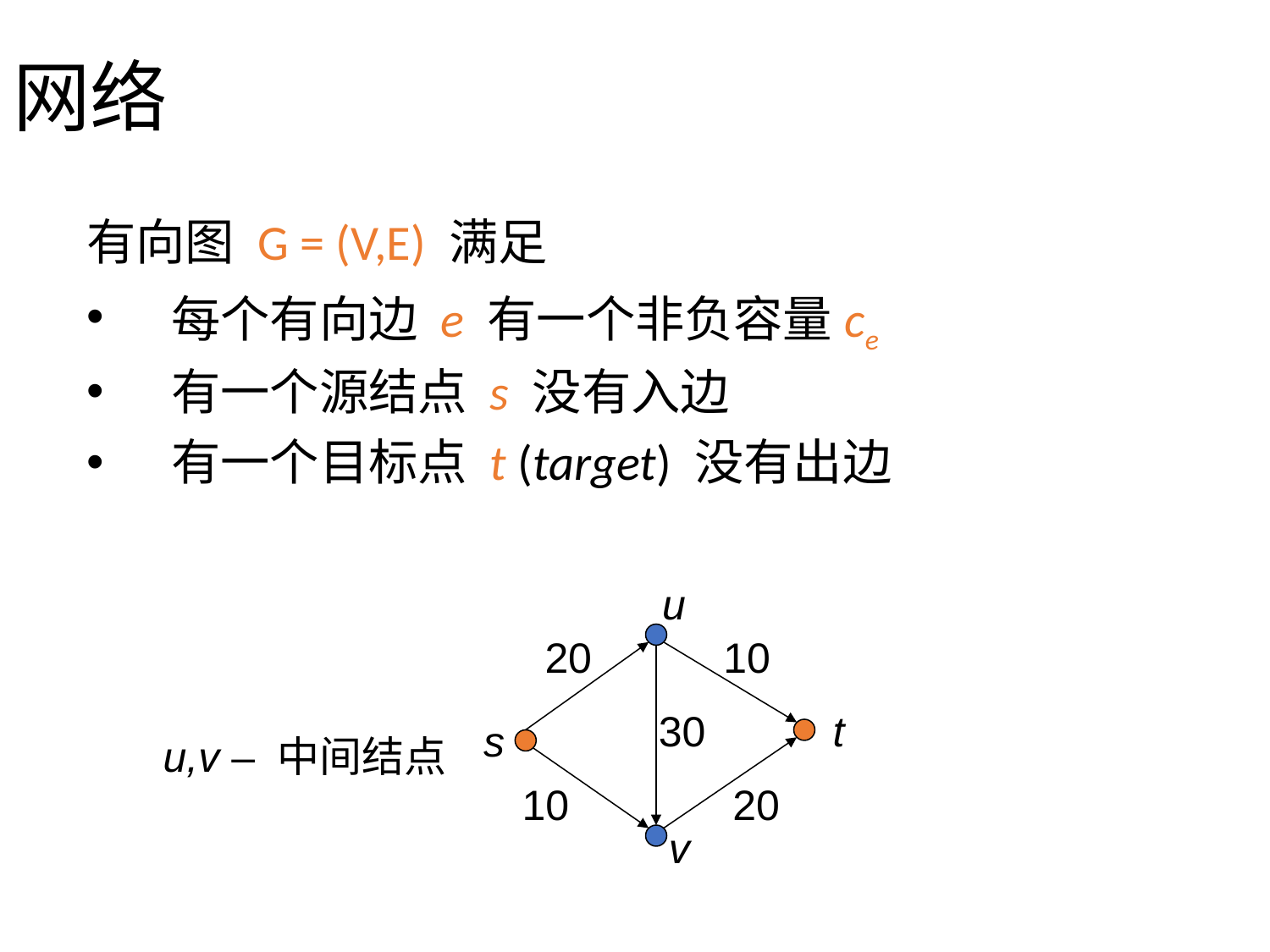

网络
有向图 G = (V,E) 满足
每个有向边 e 有一个非负容量ce
有一个源结点 s 没有入边
有一个目标点 t (target) 没有出边
u
20

10
30
t
s

u,v – 中间结点

10
20
v